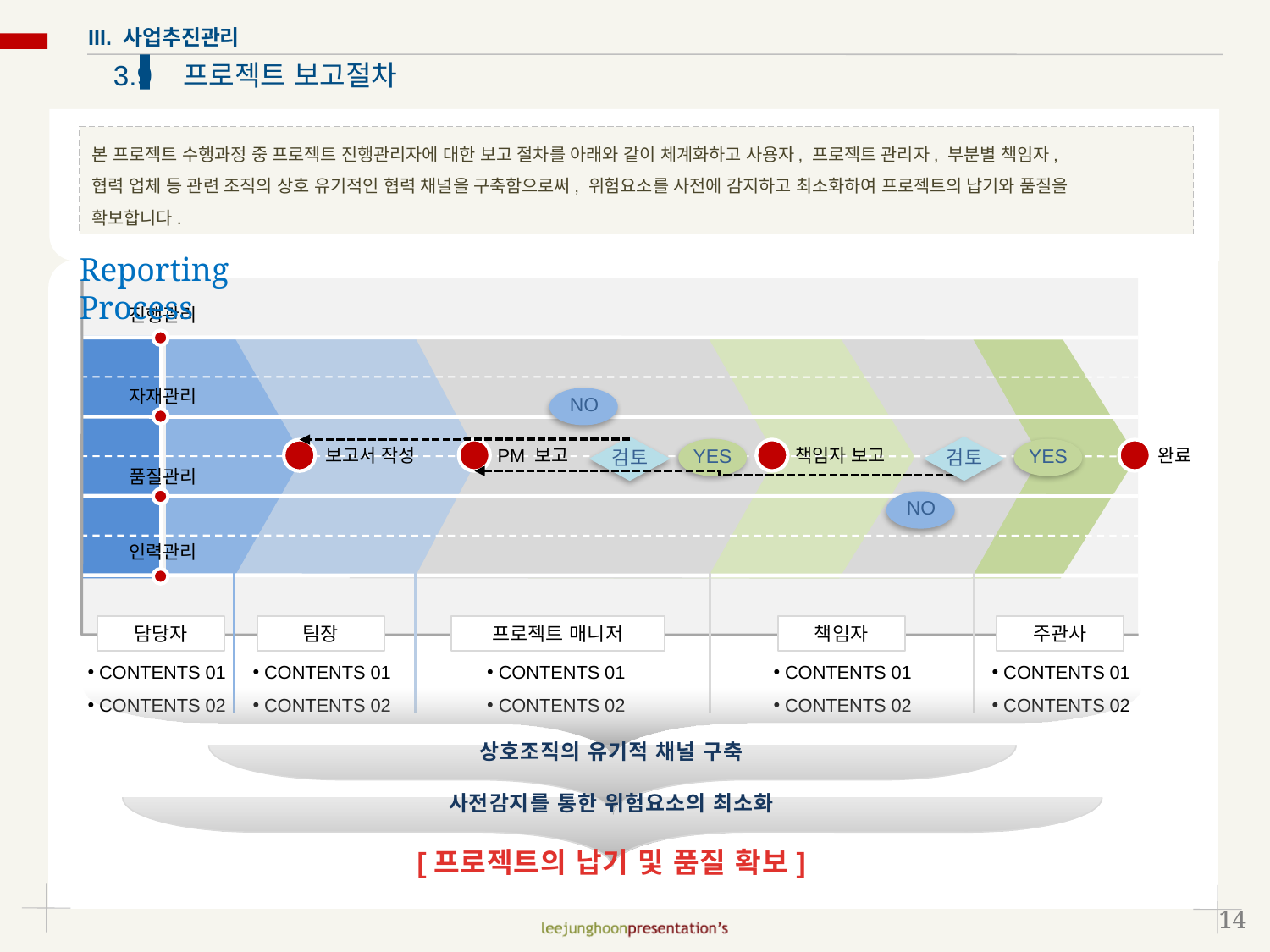

Reporting Process

진행관리

자재관리
NO

검토

검토
PM 보고

YES

책임자 보고

YES

완료

보고서 작성

품질관리

NO

인력관리

담당자
팀장
프로젝트 매니저
책임자
주관사
 CONTENTS 01
 CONTENTS 02
 CONTENTS 01
 CONTENTS 02
 CONTENTS 01
 CONTENTS 02
 CONTENTS 01
 CONTENTS 02
 CONTENTS 01
 CONTENTS 02
상호조직의 유기적 채널 구축
사전감지를 통한 위험요소의 최소화
[프로젝트의 납기 및 품질 확보]